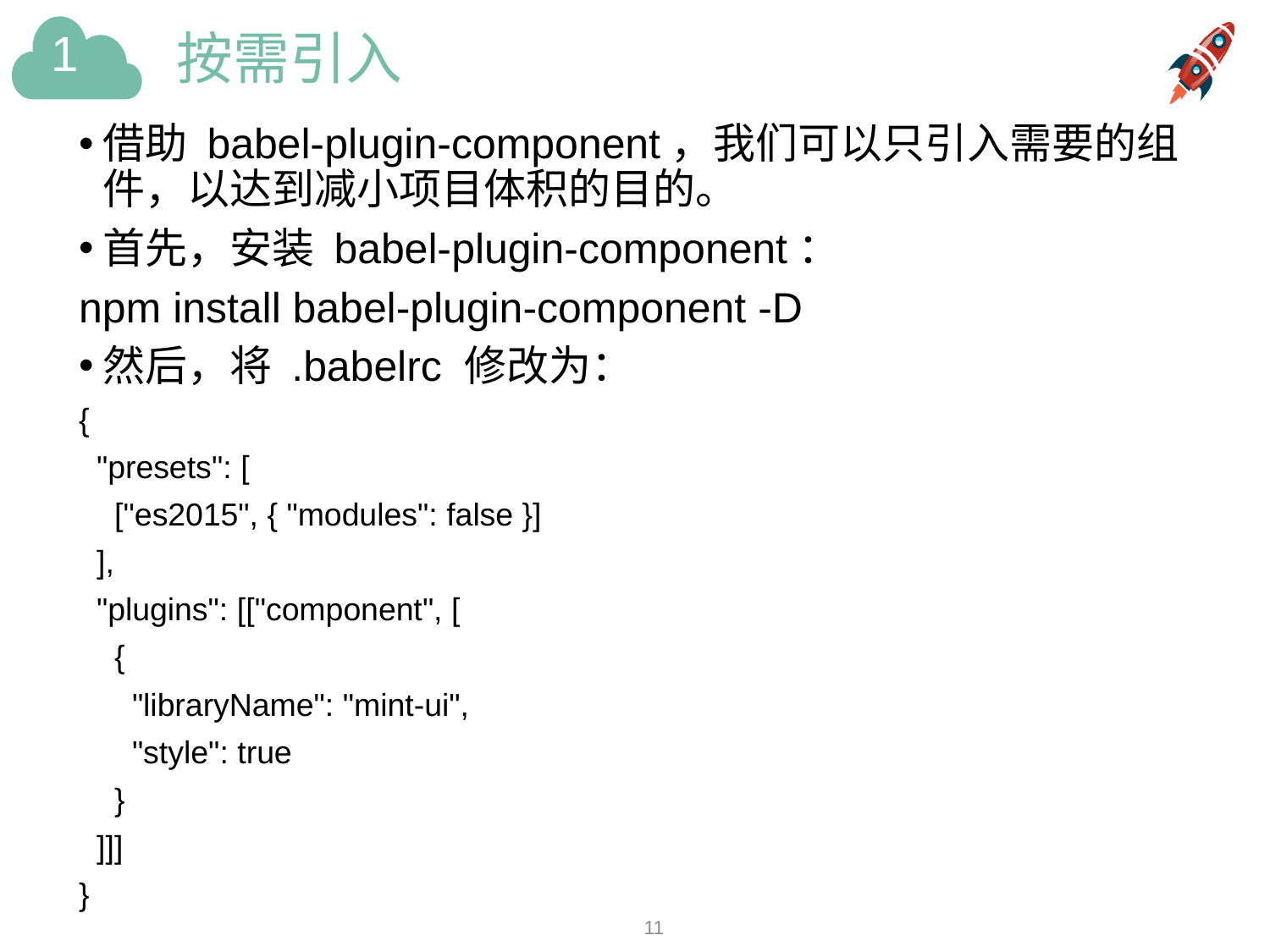

# 按需引入
借助 babel-plugin-component，我们可以只引入需要的组件，以达到减小项目体积的目的。
首先，安装 babel-plugin-component：
npm install babel-plugin-component -D
然后，将 .babelrc 修改为：
{
  "presets": [
    ["es2015", { "modules": false }]
  ],
  "plugins": [["component", [
    {
      "libraryName": "mint-ui",
      "style": true
    }
  ]]]
}
11